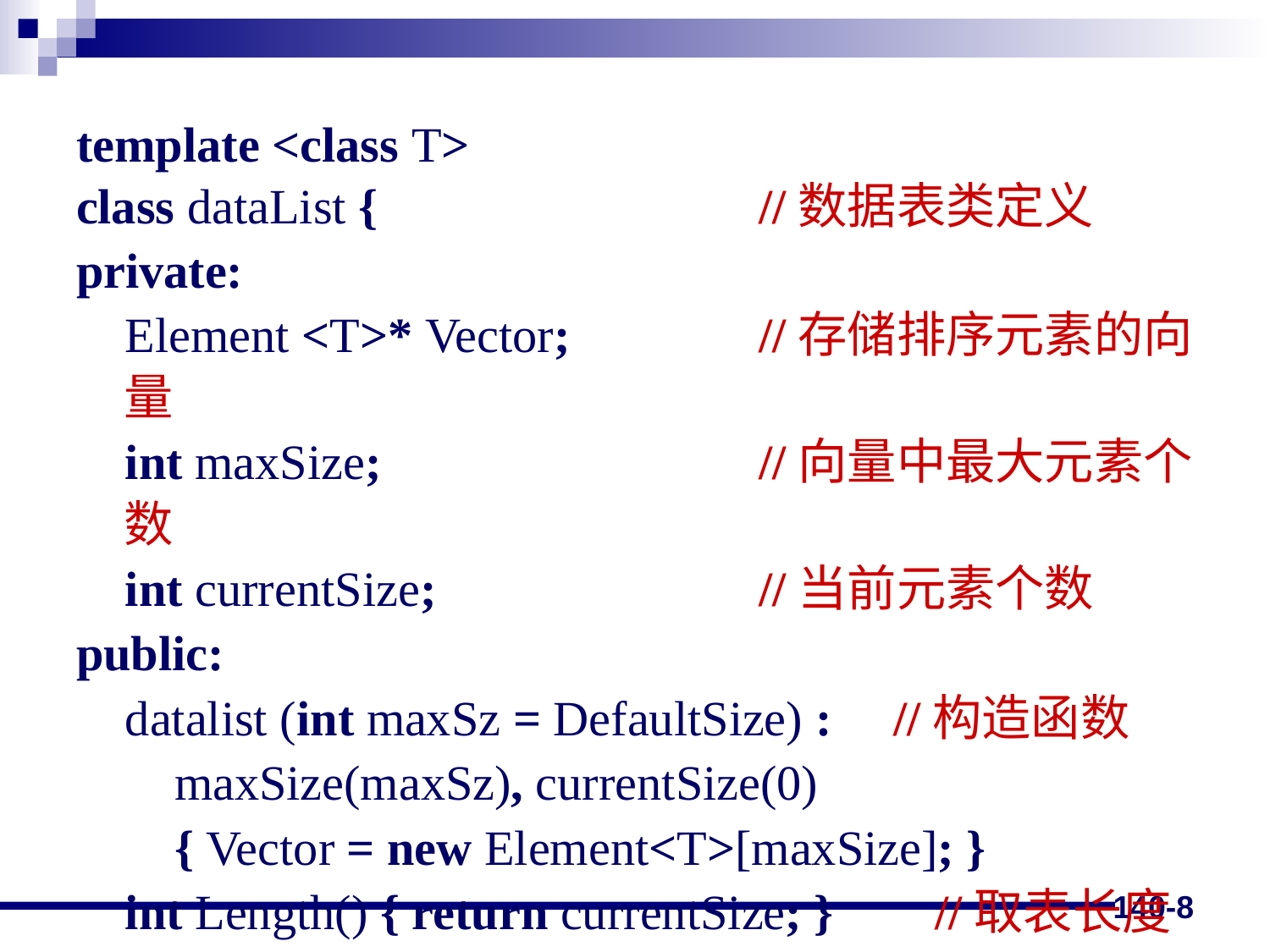

template <class T>
class dataList {			//数据表类定义
private:
    Element <T>* Vector;		//存储排序元素的向量
    int maxSize; 			//向量中最大元素个数
    int currentSize; 			//当前元素个数
public:
    datalist (int maxSz = DefaultSize) :     //构造函数
        maxSize(maxSz), currentSize(0)
        { Vector = new Element<T>[maxSize]; }
    int Length() { return currentSize; }	    //取表长度
140-8